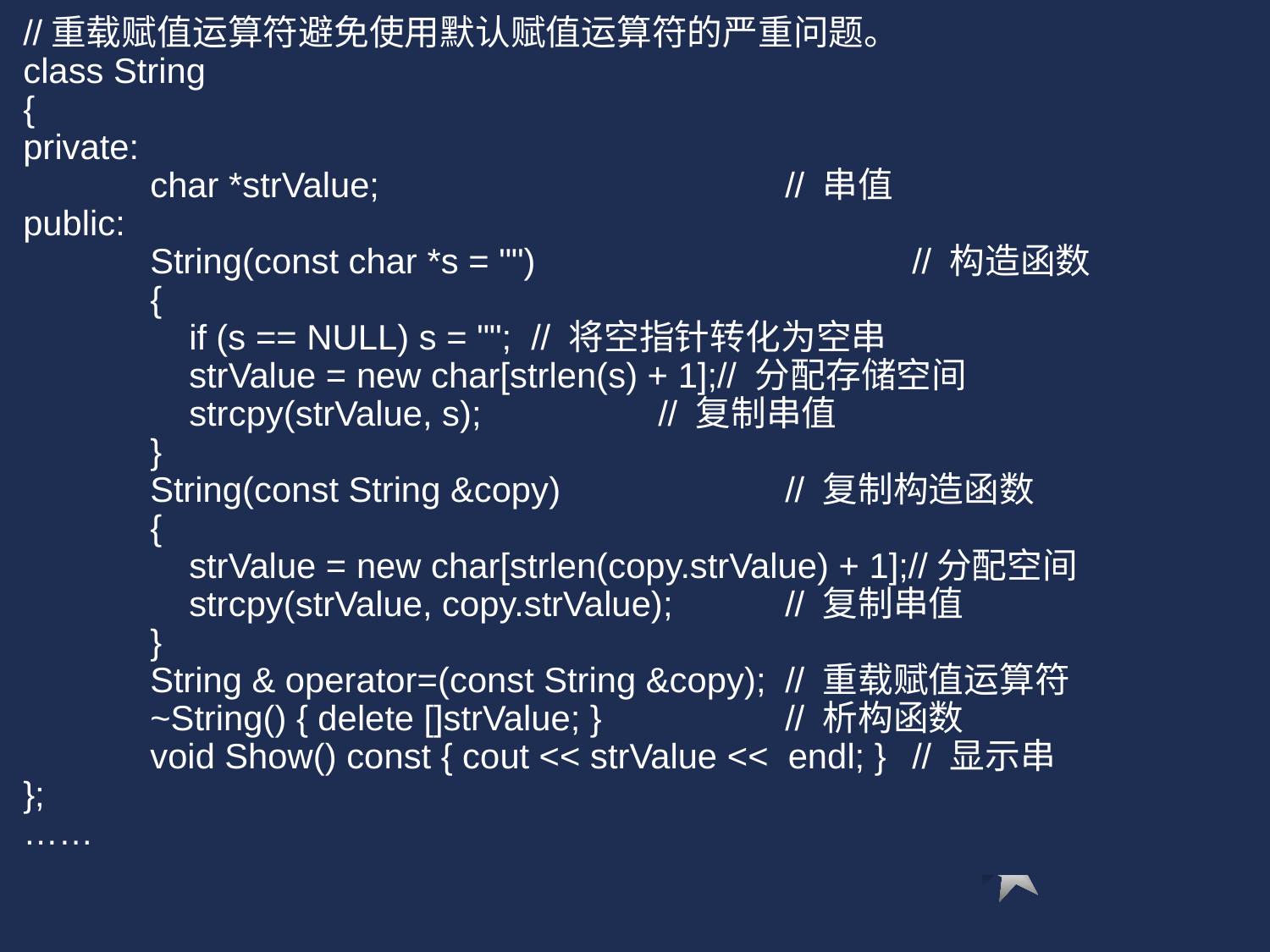

//重载赋值运算符避免使用默认赋值运算符的严重问题。
class String
{
private:
	char *strValue;				// 串值
public:
	String(const char *s = "")			// 构造函数
	{
	    if (s == NULL) s = "";	// 将空指针转化为空串
	    strValue = new char[strlen(s) + 1];// 分配存储空间
	    strcpy(strValue, s);		// 复制串值
	}
	String(const String &copy)		// 复制构造函数
	{
	    strValue = new char[strlen(copy.strValue) + 1];//分配空间
	    strcpy(strValue, copy.strValue);	// 复制串值
	}
	String & operator=(const String &copy);	// 重载赋值运算符
	~String() { delete []strValue; }		// 析构函数
	void Show() const { cout << strValue <<  endl; }	// 显示串
};
……